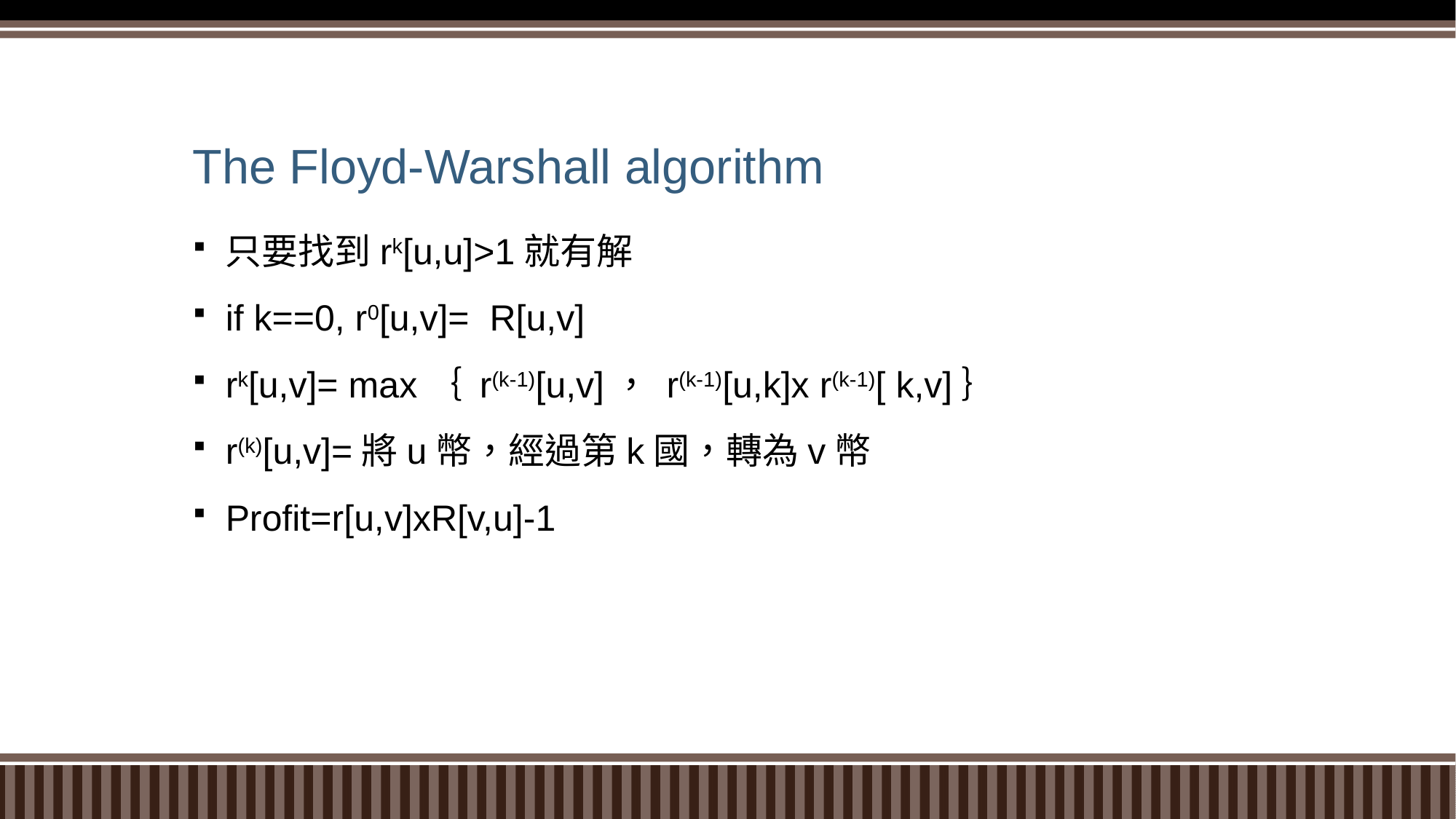

# The Floyd-Warshall algorithm
只要找到rk[u,u]>1就有解
if k==0, r0[u,v]=  R[u,v]
rk[u,v]= max｛ r(k-1)[u,v]， r(k-1)[u,k]x r(k-1)[ k,v]｝
r(k)[u,v]=將u幣，經過第k國，轉為v幣
Profit=r[u,v]xR[v,u]-1